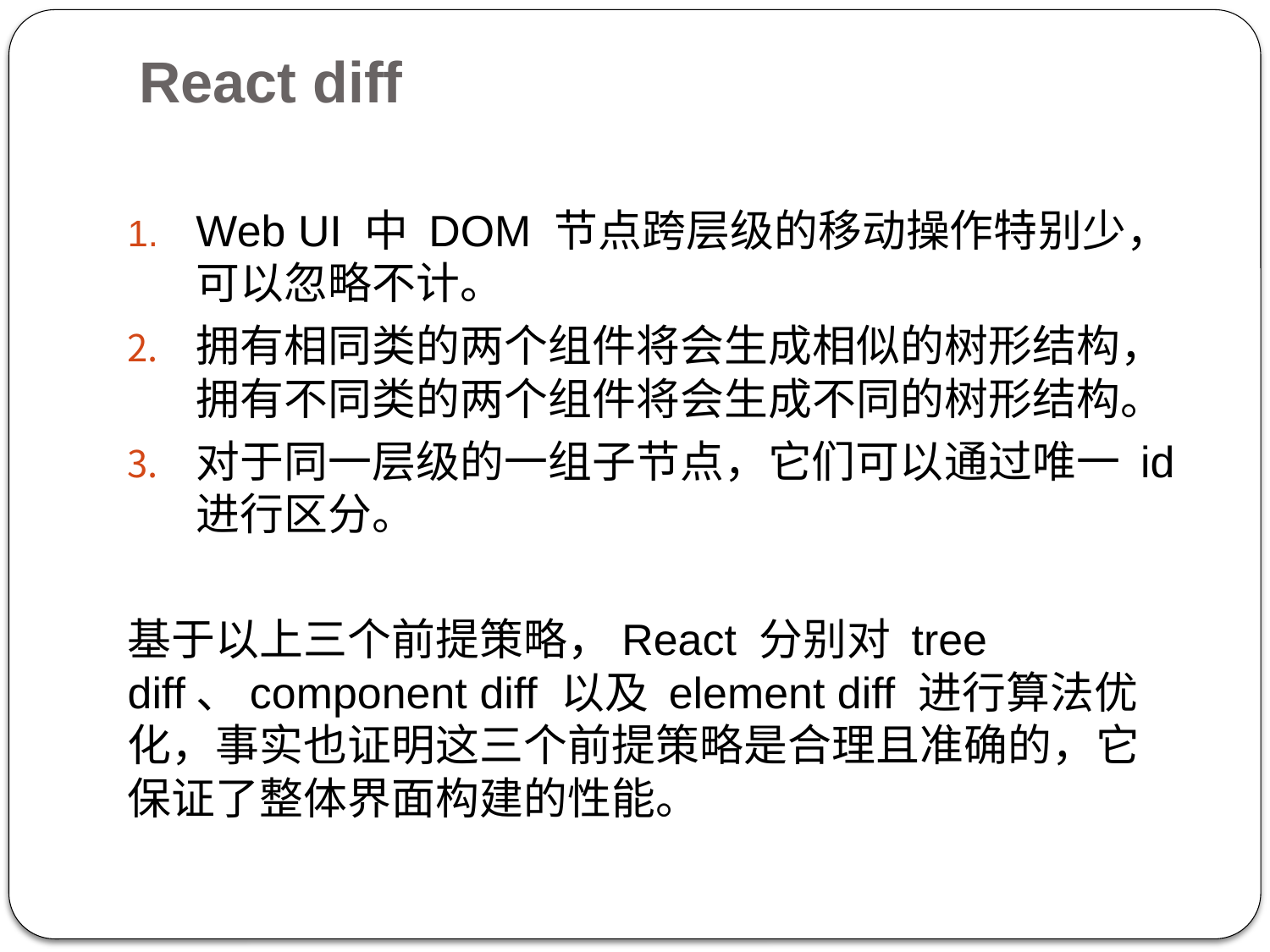

# React diff
Web UI 中 DOM 节点跨层级的移动操作特别少，可以忽略不计。
拥有相同类的两个组件将会生成相似的树形结构，拥有不同类的两个组件将会生成不同的树形结构。
对于同一层级的一组子节点，它们可以通过唯一 id 进行区分。

基于以上三个前提策略，React 分别对 tree diff、component diff 以及 element diff 进行算法优化，事实也证明这三个前提策略是合理且准确的，它保证了整体界面构建的性能。